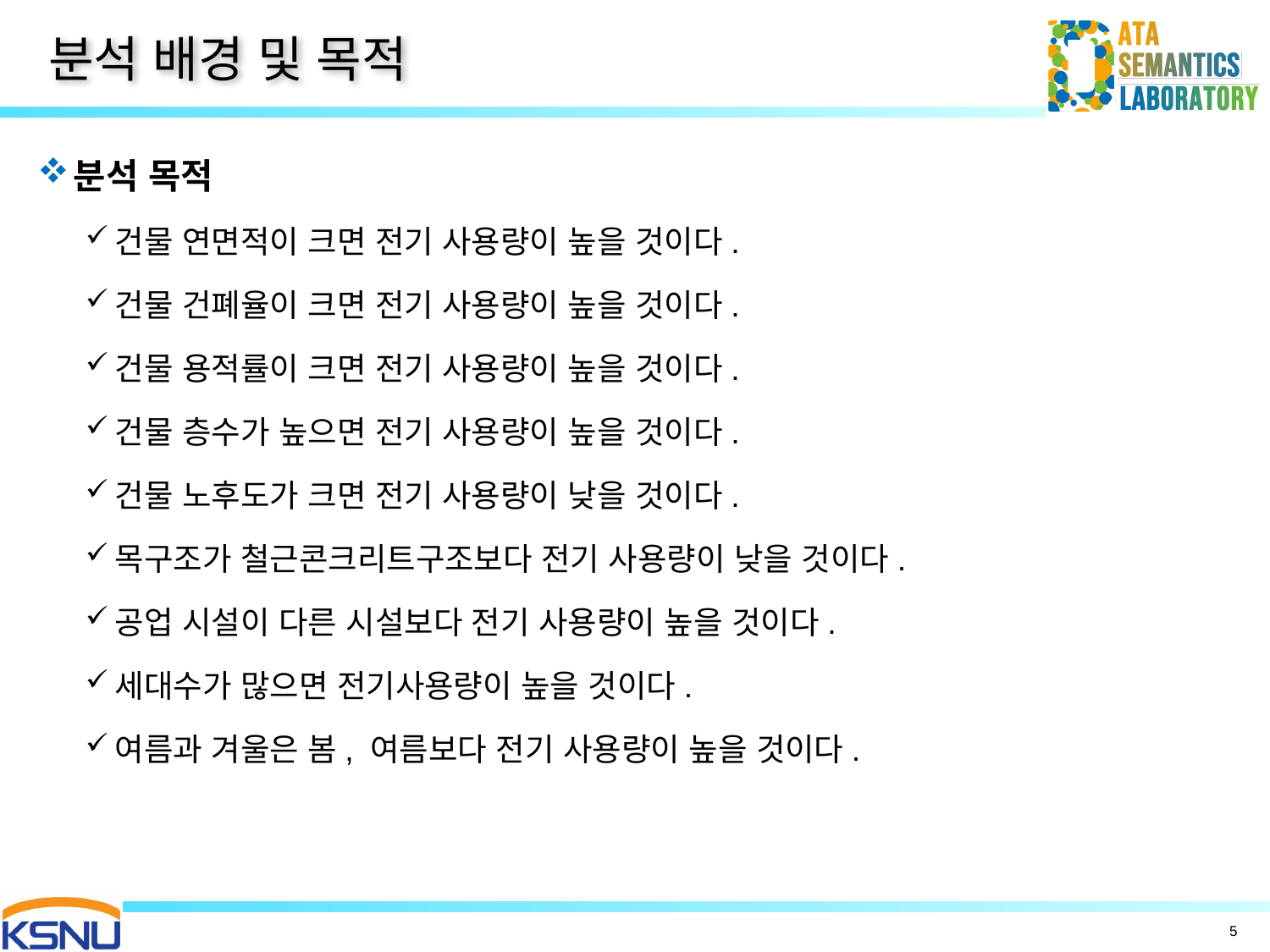

# 분석 배경 및 목적
분석 목적
건물 연면적이 크면 전기 사용량이 높을 것이다.
건물 건폐율이 크면 전기 사용량이 높을 것이다.
건물 용적률이 크면 전기 사용량이 높을 것이다.
건물 층수가 높으면 전기 사용량이 높을 것이다.
건물 노후도가 크면 전기 사용량이 낮을 것이다.
목구조가 철근콘크리트구조보다 전기 사용량이 낮을 것이다.
공업 시설이 다른 시설보다 전기 사용량이 높을 것이다.
세대수가 많으면 전기사용량이 높을 것이다.
여름과 겨울은 봄, 여름보다 전기 사용량이 높을 것이다.

5